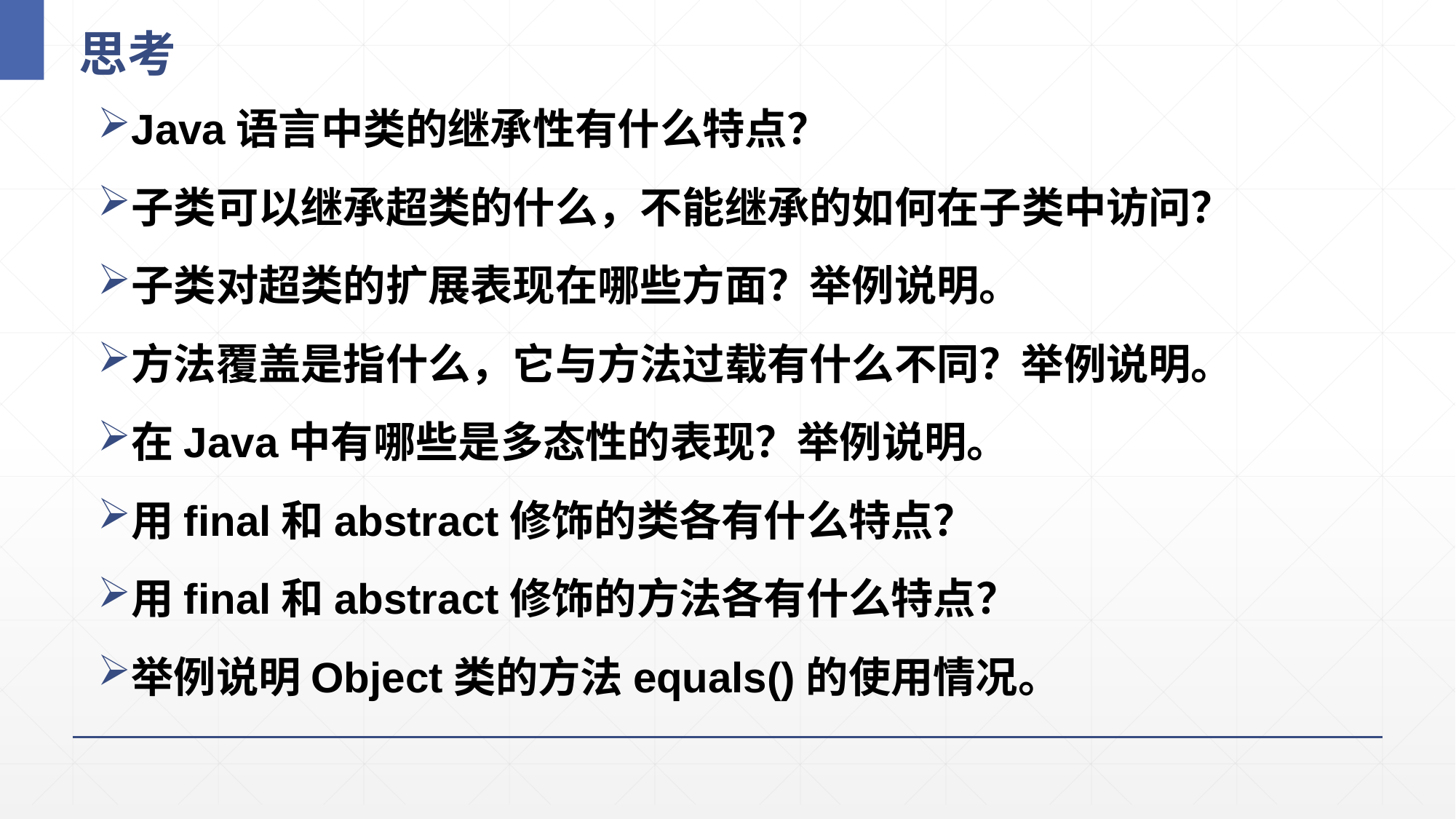

# 思考
Java语言中类的继承性有什么特点？
子类可以继承超类的什么，不能继承的如何在子类中访问？
子类对超类的扩展表现在哪些方面？举例说明。
方法覆盖是指什么，它与方法过载有什么不同？举例说明。
在Java中有哪些是多态性的表现？举例说明。
用final和abstract修饰的类各有什么特点？
用final和abstract修饰的方法各有什么特点？
举例说明Object类的方法equals()的使用情况。